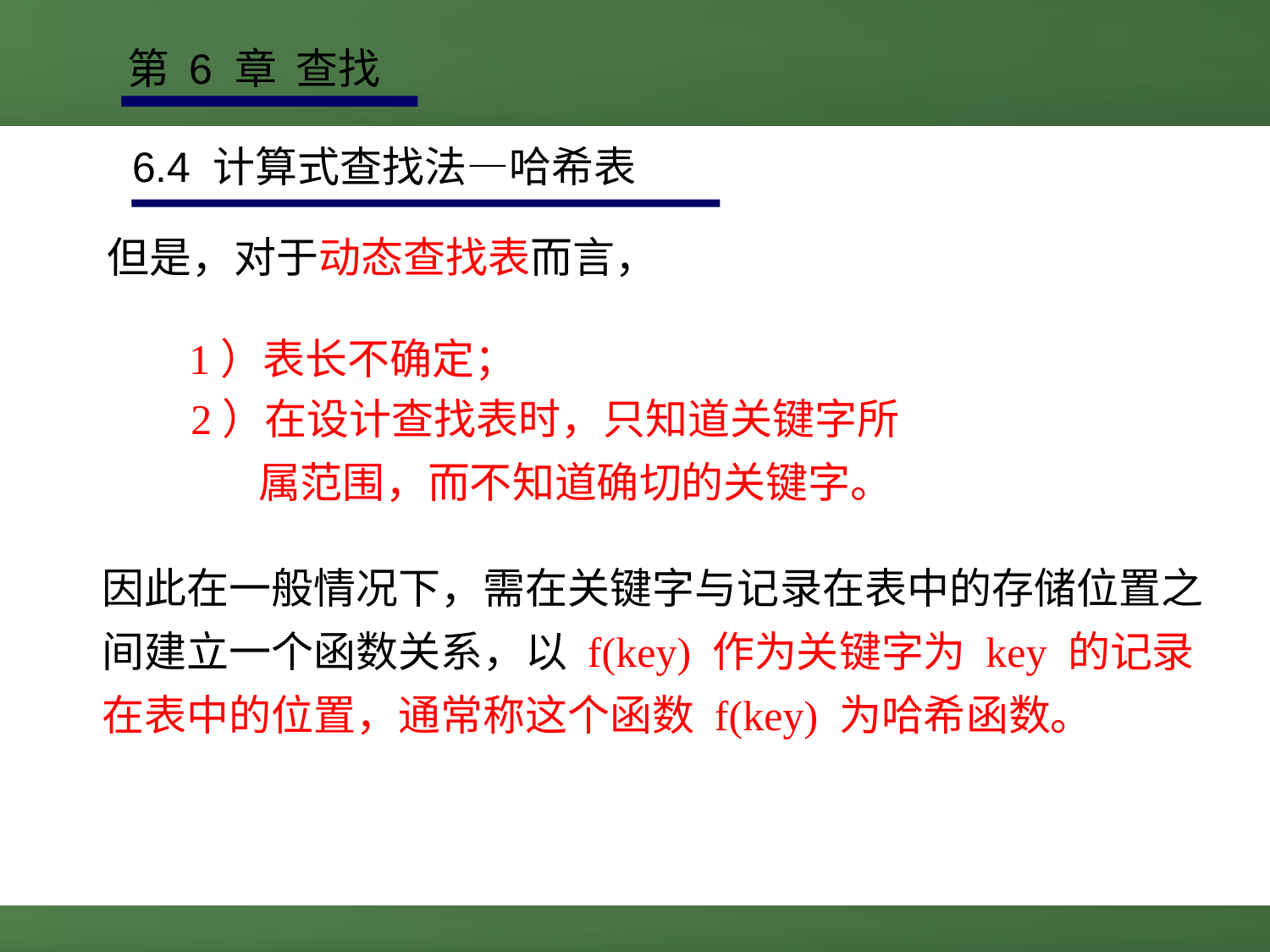

第 6 章  查找

6.4 计算式查找法—哈希表

但是，对于动态查找表而言，
1）表长不确定；
2）在设计查找表时，只知道关键字所
      属范围，而不知道确切的关键字。
因此在一般情况下，需在关键字与记录在表中的存储位置之间建立一个函数关系，以 f(key) 作为关键字为 key 的记录在表中的位置，通常称这个函数 f(key) 为哈希函数。